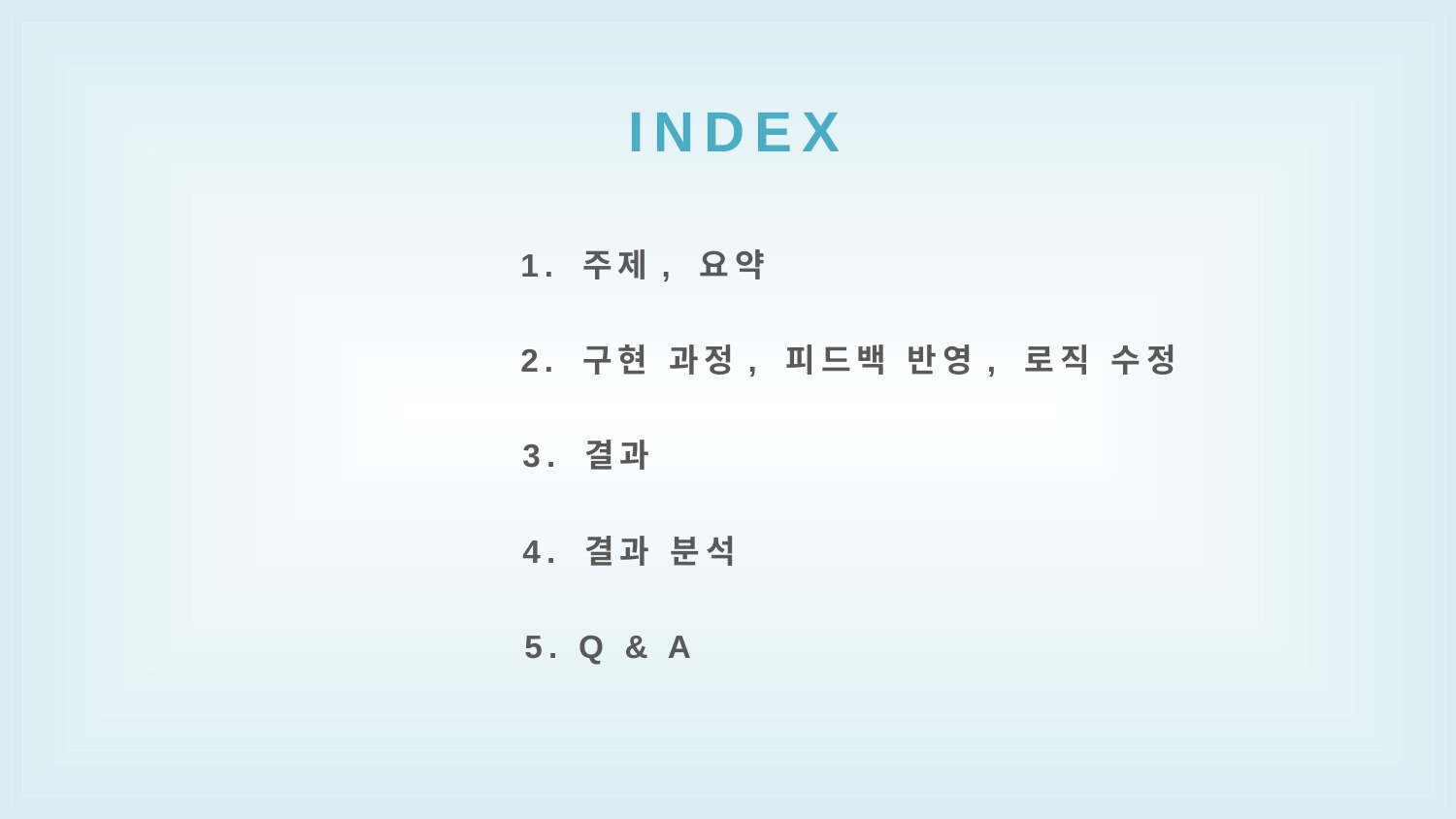

I N D E X
1. 주제, 요약
2. 구현 과정, 피드백 반영, 로직 수정
3. 결과
4. 결과 분석
5. Q & A